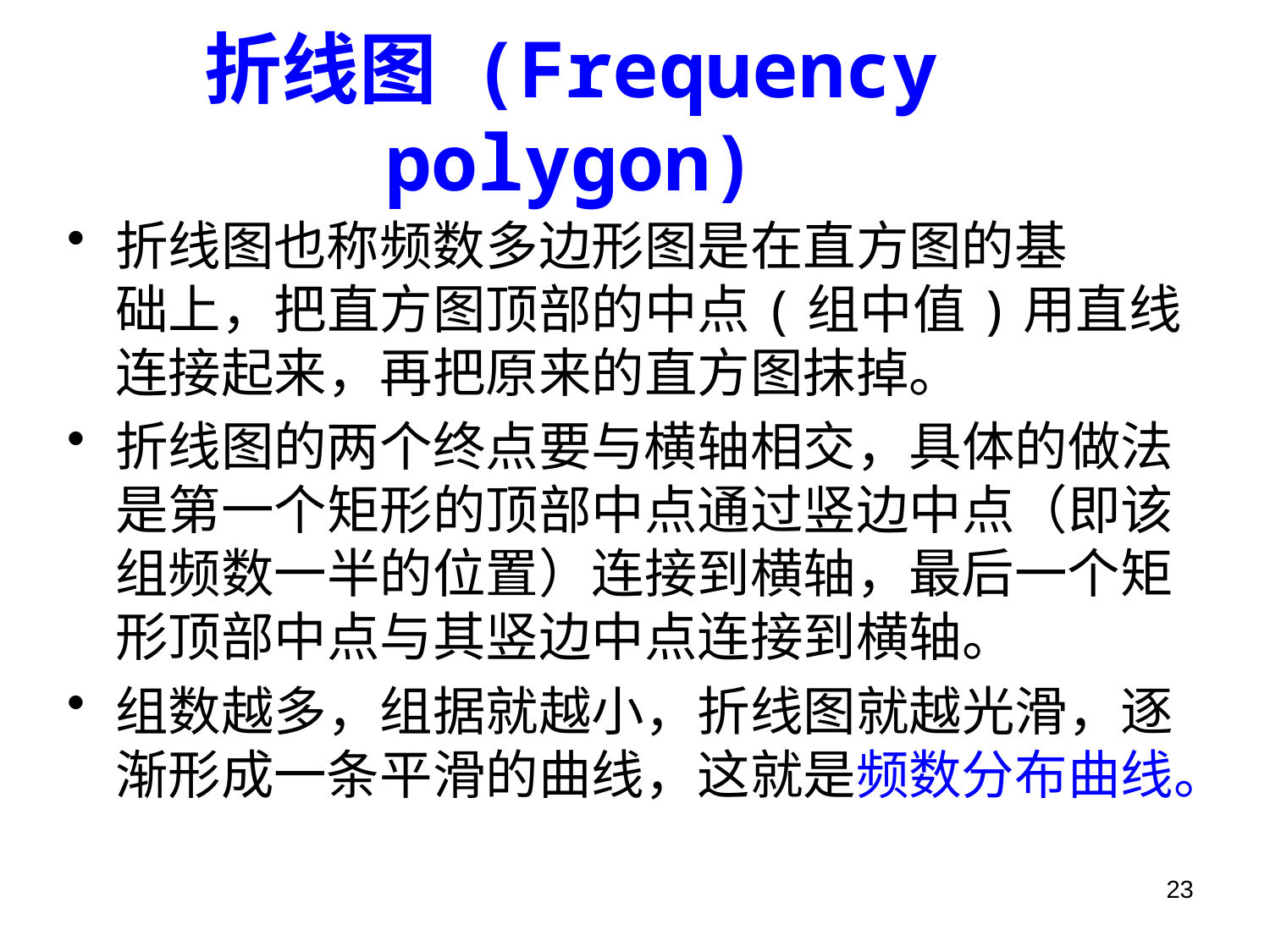

# 折线图 (Frequency polygon)
折线图也称频数多边形图是在直方图的基
础上，把直方图顶部的中点(组中值)用直线
连接起来，再把原来的直方图抹掉。
折线图的两个终点要与横轴相交，具体的做法是第一个矩形的顶部中点通过竖边中点（即该组频数一半的位置）连接到横轴，最后一个矩形顶部中点与其竖边中点连接到横轴。
组数越多，组据就越小，折线图就越光滑，逐渐形成一条平滑的曲线，这就是频数分布曲线。
23